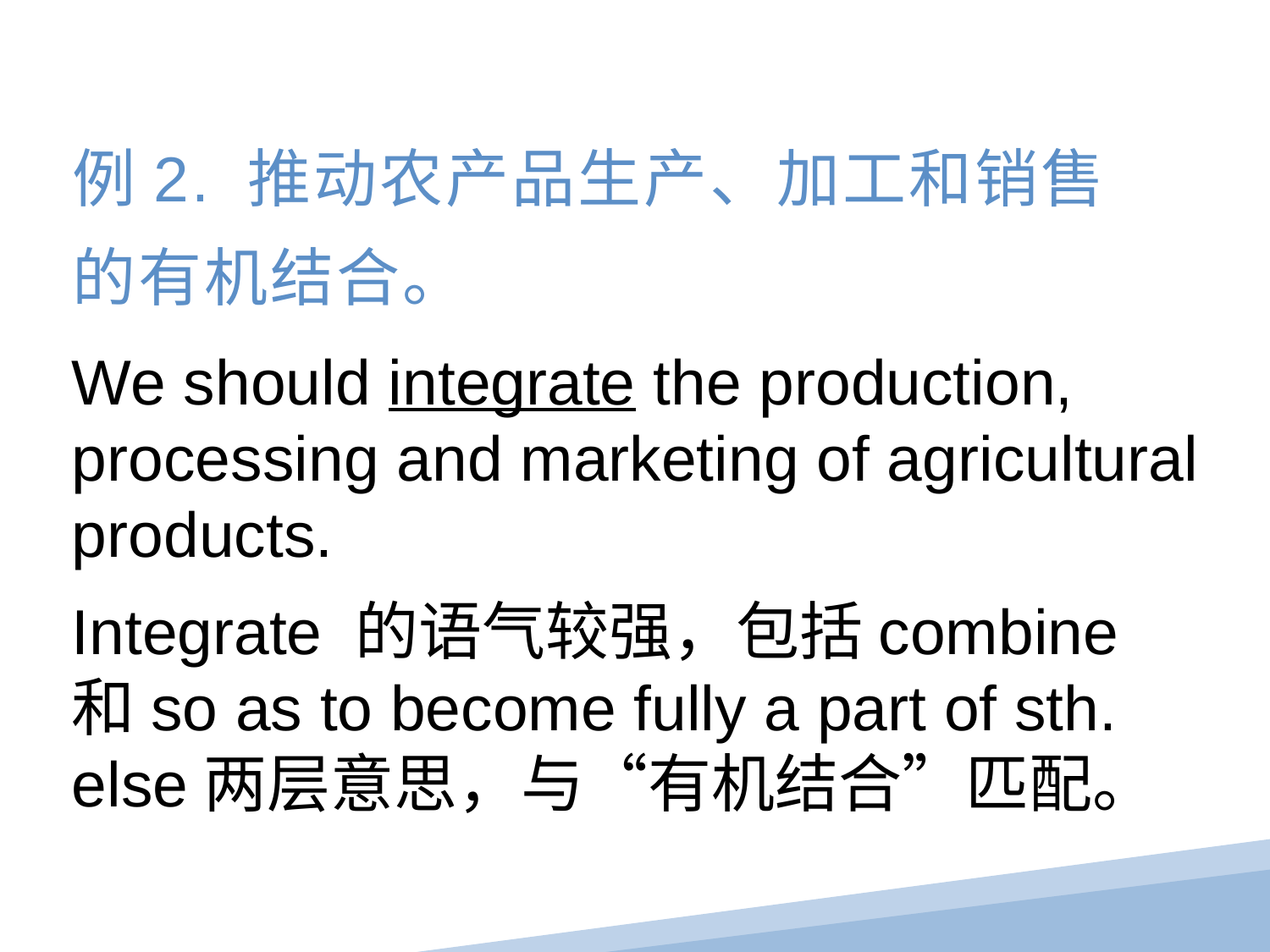

例2. 推动农产品生产、加工和销售的有机结合。
We should integrate the production, processing and marketing of agricultural products.
Integrate 的语气较强，包括combine和so as to become fully a part of sth. else两层意思，与“有机结合”匹配。